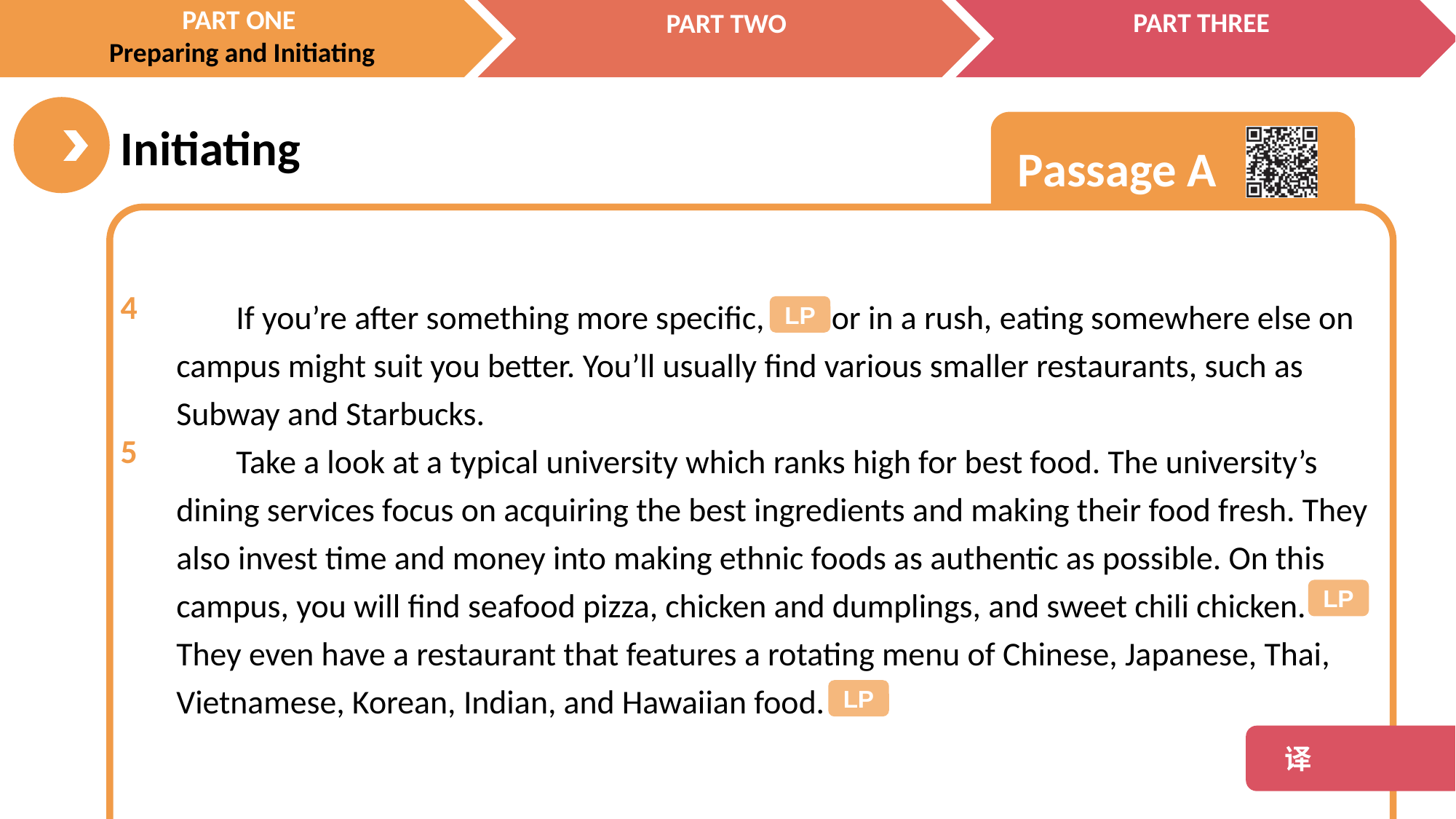

4

5

        If you’re after something more specific,         or in a rush, eating somewhere else on campus might suit you better. You’ll usually find various smaller restaurants, such as Subway and Starbucks.
        Take a look at a typical university which ranks high for best food. The university’s dining services focus on acquiring the best ingredients and making their food fresh. They also invest time and money into making ethnic foods as authentic as possible. On this campus, you will find seafood pizza, chicken and dumplings, and sweet chili chicken.         They even have a restaurant that features a rotating menu of Chinese, Japanese, Thai, Vietnamese, Korean, Indian, and Hawaiian food.
LP
LP
LP
   译